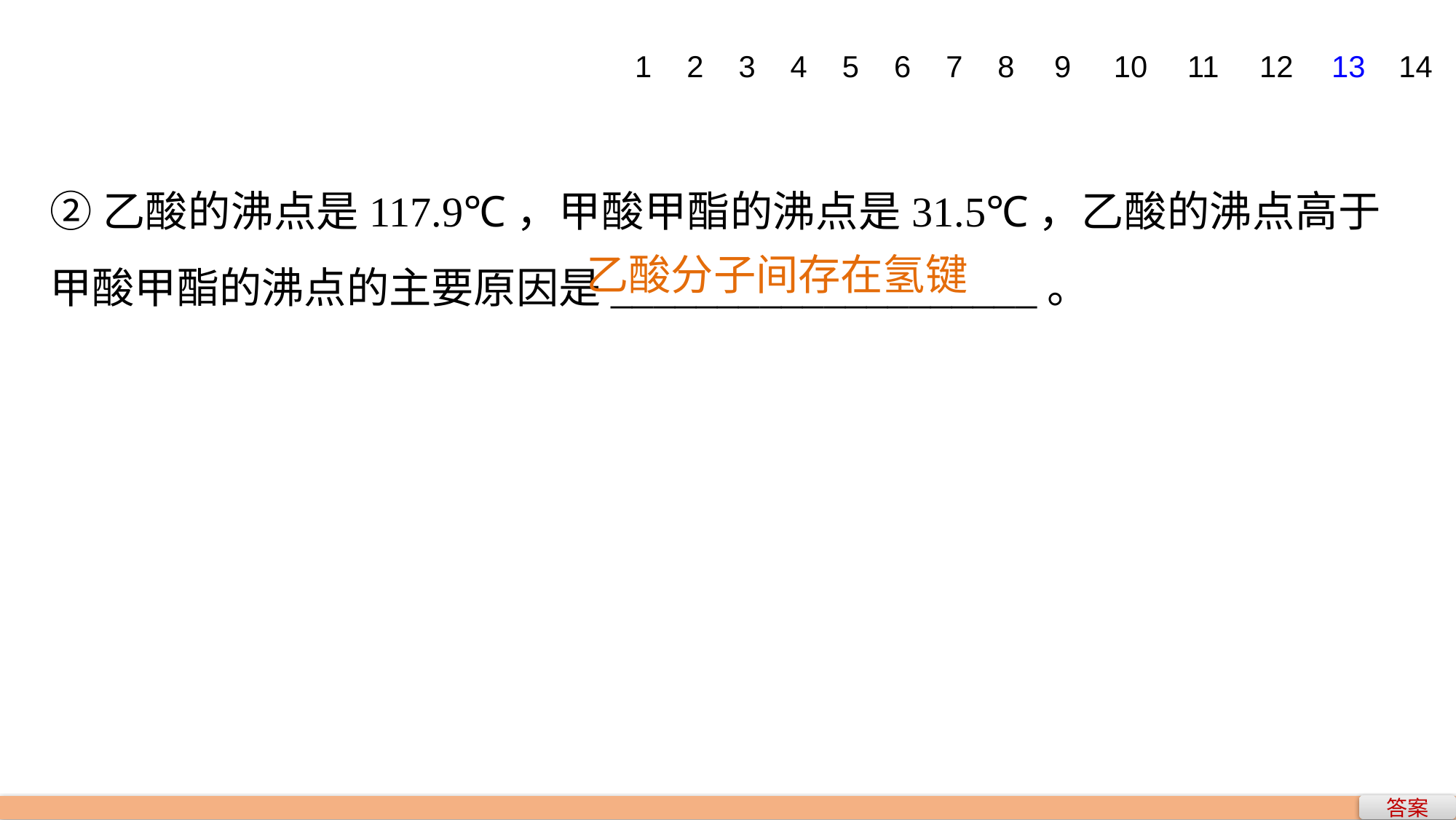

1
2
3
4
5
6
7
8
9
10
11
12
13
14
②乙酸的沸点是117.9℃，甲酸甲酯的沸点是31.5℃，乙酸的沸点高于甲酸甲酯的沸点的主要原因是____________________。
乙酸分子间存在氢键
答案